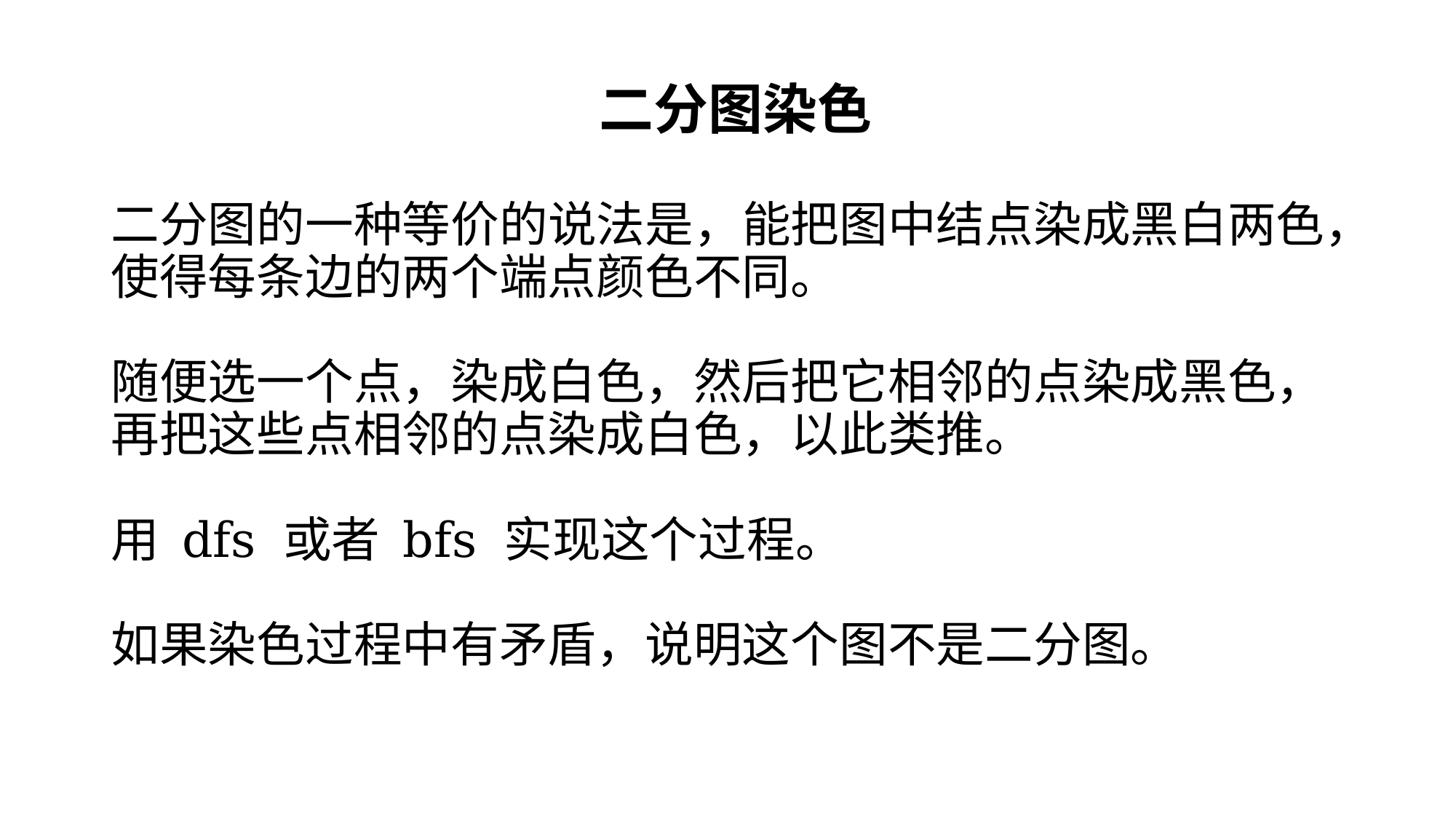

# 二分图染色 二分图的一种等价的说法是，能把图中结点染成黑白两色，使得每条边的两个端点颜色不同。 随便选一个点，染成白色，然后把它相邻的点染成黑色，再把这些点相邻的点染成白色，以此类推。 用 dfs 或者 bfs 实现这个过程。 如果染色过程中有矛盾，说明这个图不是二分图。